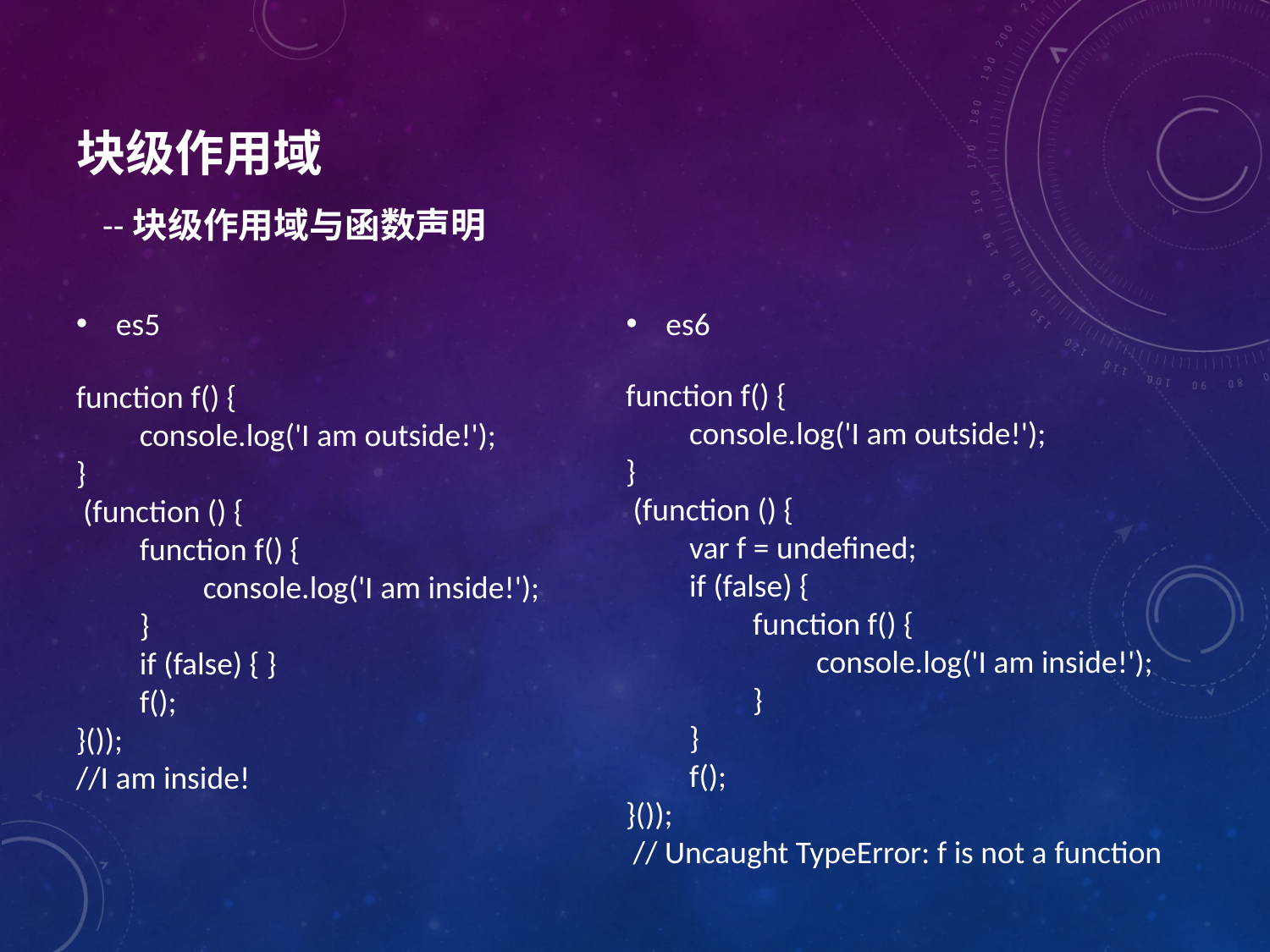

# 块级作用域 --块级作用域与函数声明
es5
es6
function f() {
console.log('I am outside!');
}
 (function () {
var f = undefined;
if (false) {
function f() {
console.log('I am inside!');
}
}
f();
}());
 // Uncaught TypeError: f is not a function
function f() {
console.log('I am outside!');
}
 (function () {
function f() {
console.log('I am inside!');
}
if (false) { }
f();
}());
//I am inside!